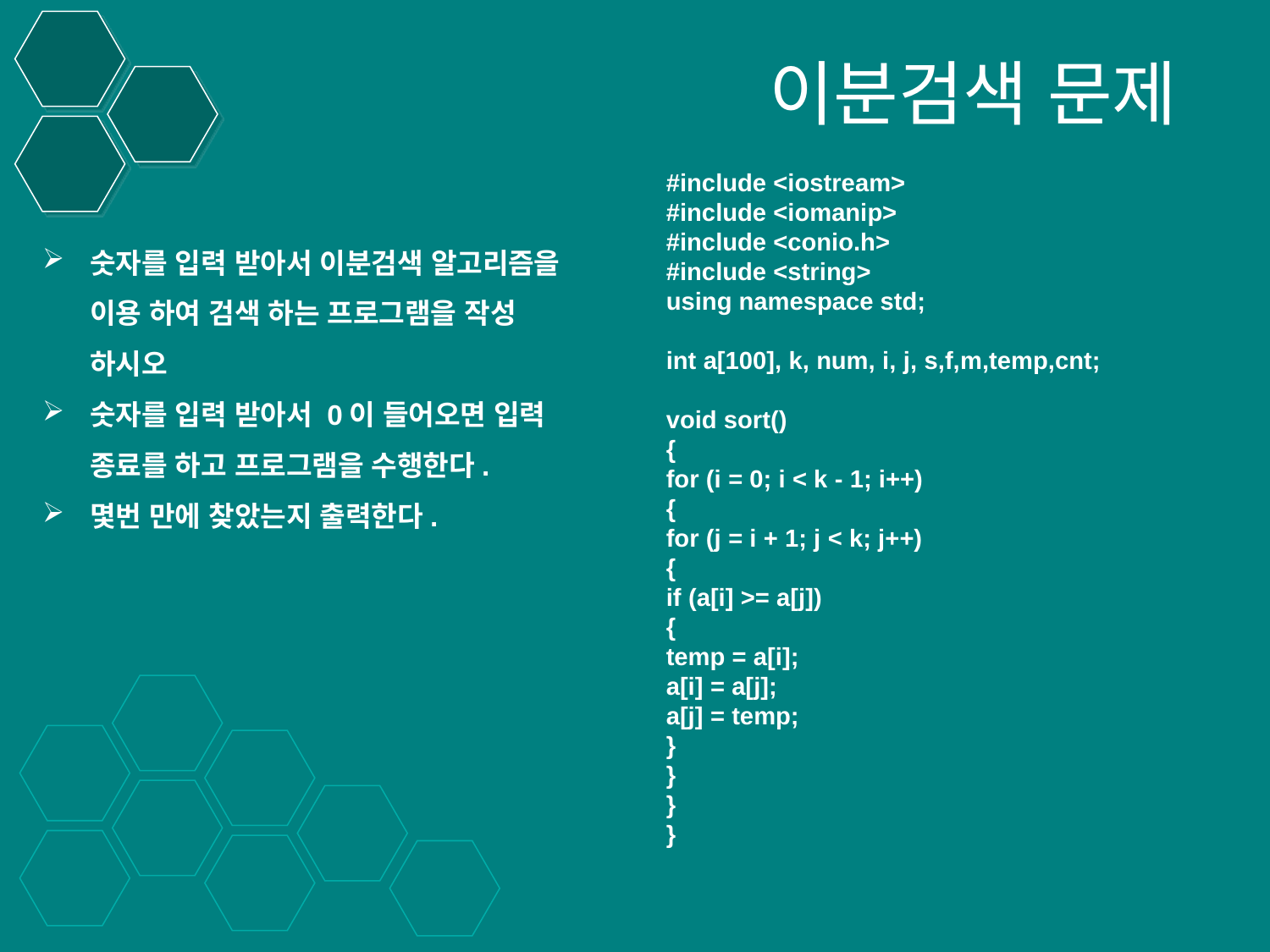

# 이분검색 문제
#include <iostream>
#include <iomanip>
#include <conio.h>
#include <string>
using namespace std;

int a[100], k, num, i, j, s,f,m,temp,cnt;

void sort()
{
for (i = 0; i < k - 1; i++)
{
for (j = i + 1; j < k; j++)
{
if (a[i] >= a[j])
{
temp = a[i];
a[i] = a[j];
a[j] = temp;
}
}
}
}

숫자를 입력 받아서 이분검색 알고리즘을 이용 하여 검색 하는 프로그램을 작성 하시오
숫자를 입력 받아서 0이 들어오면 입력 종료를 하고 프로그램을 수행한다.
몇번 만에 찾았는지 출력한다.